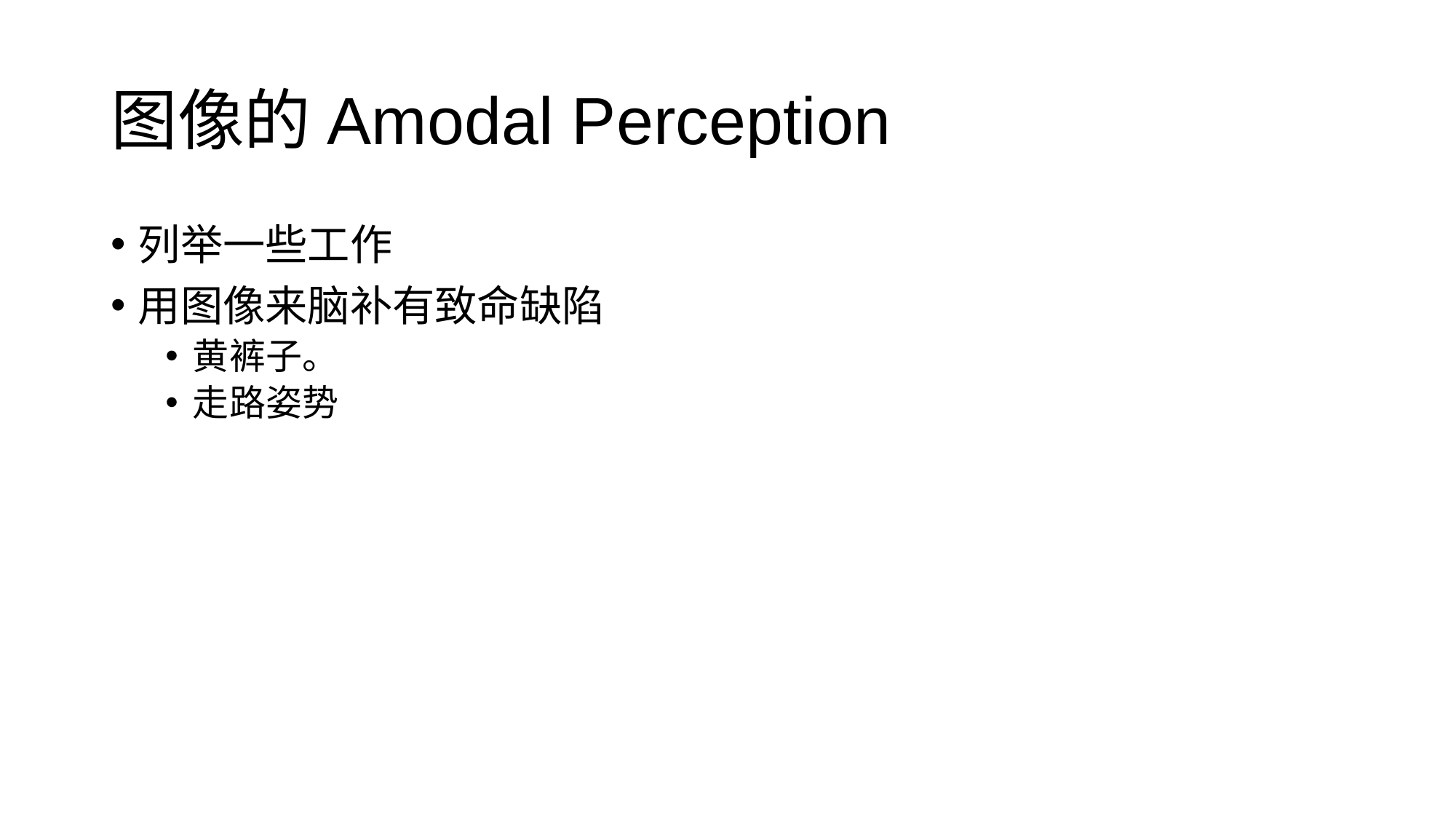

# 图像的Amodal Perception
列举一些工作
用图像来脑补有致命缺陷
黄裤子。
走路姿势